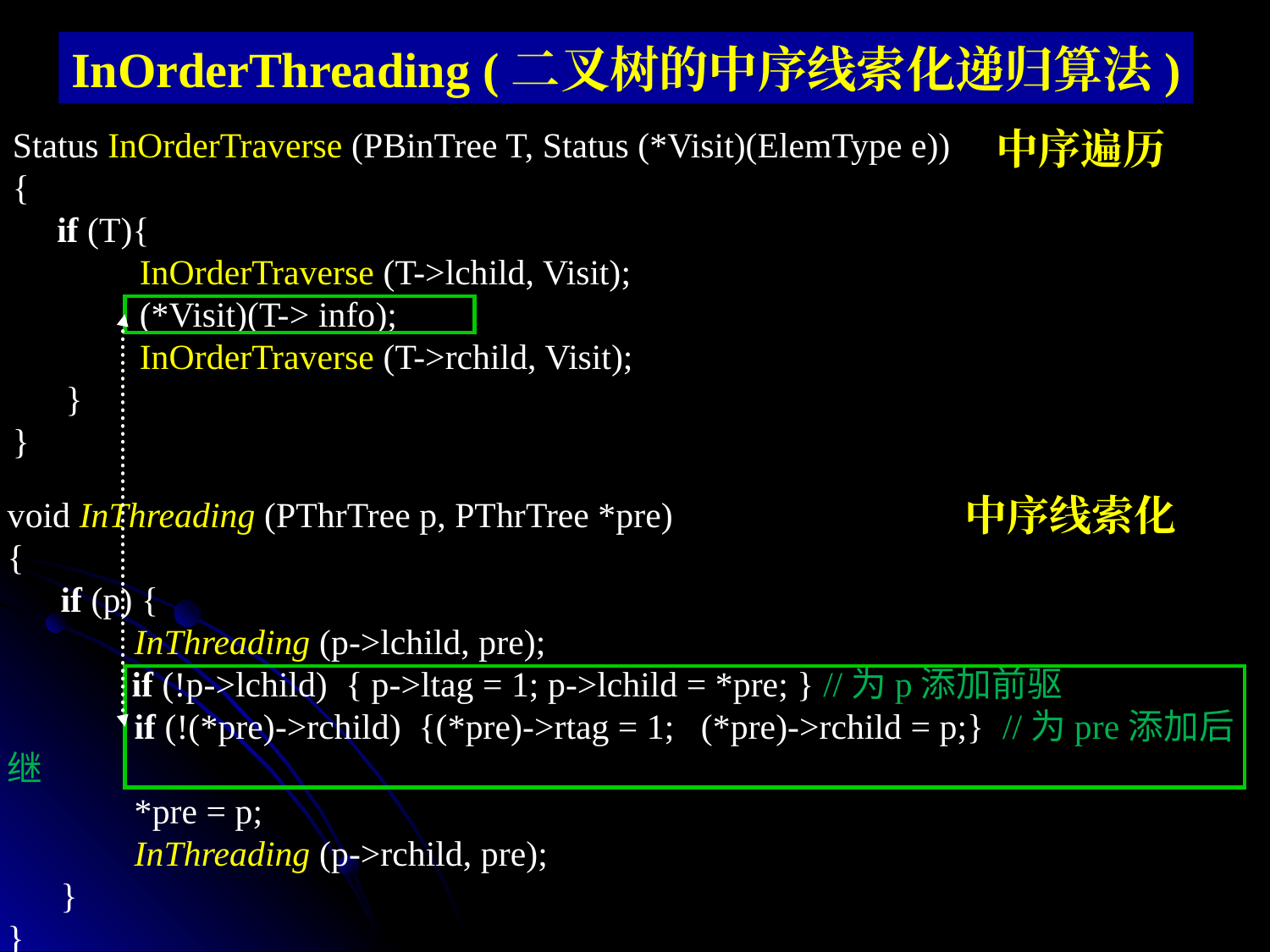

InOrderThreading (二叉树的中序线索化递归算法)
Status InOrderTraverse (PBinTree T, Status (*Visit)(ElemType e))
{
     if (T){
	InOrderTraverse (T->lchild, Visit);
	(*Visit)(T-> info);
	InOrderTraverse (T->rchild, Visit);
      }
}
中序遍历

中序线索化
void InThreading (PThrTree p, PThrTree *pre)
{
      if (p) {
	InThreading (p->lchild, pre);
              if (!p->lchild)  { p->ltag = 1; p->lchild = *pre; } //为p添加前驱
	if (!(*pre)->rchild)  {(*pre)->rtag = 1;   (*pre)->rchild = p;}  //为pre添加后继
	*pre = p;
	InThreading (p->rchild, pre);
      }
}